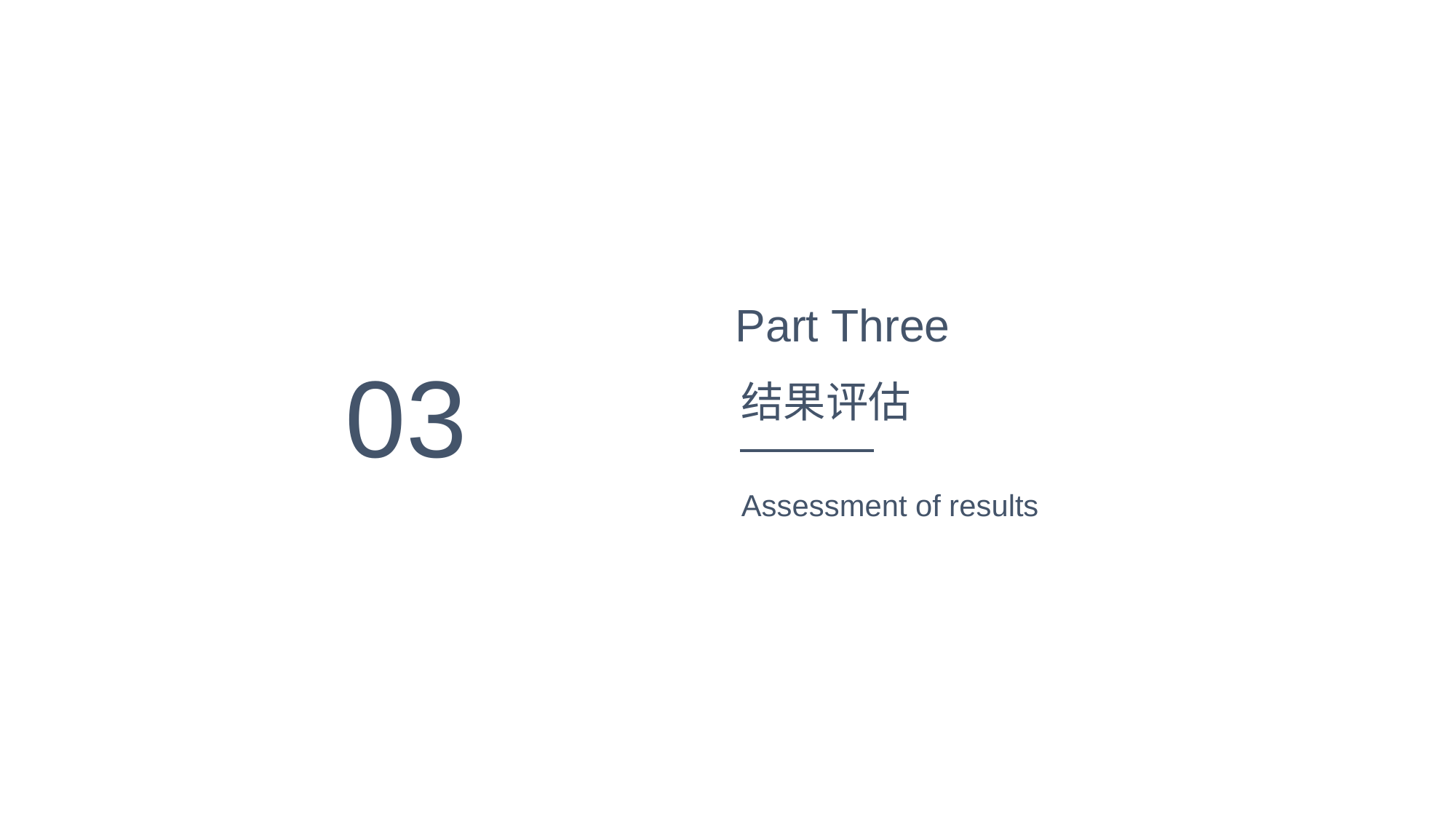

Part Three
03
结果评估
Assessment of results